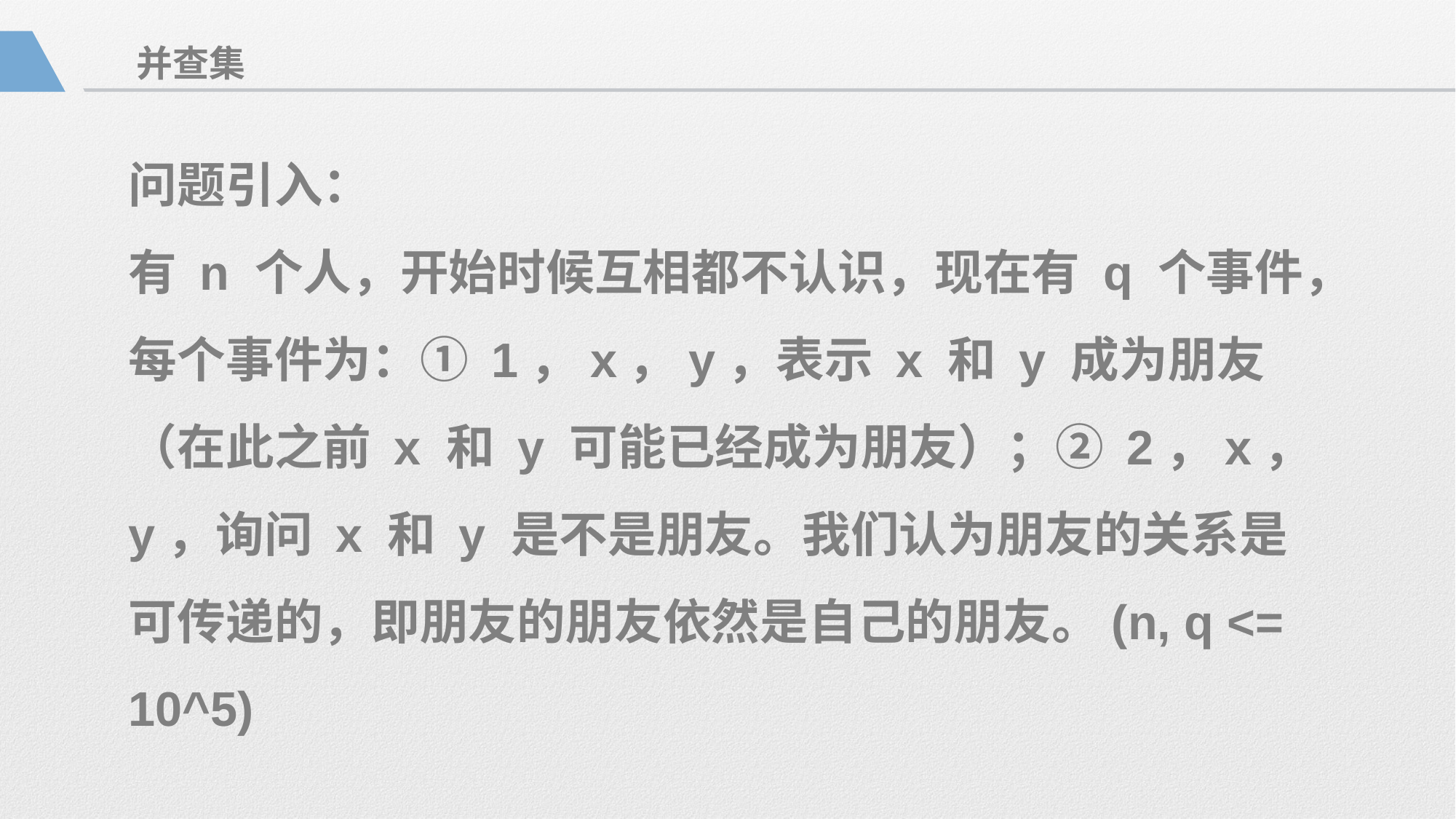

并查集
问题引入：
有 n 个人，开始时候互相都不认识，现在有 q 个事件，每个事件为：① 1，x，y，表示 x 和 y 成为朋友（在此之前 x 和 y 可能已经成为朋友）；② 2，x，y，询问 x 和 y 是不是朋友。我们认为朋友的关系是可传递的，即朋友的朋友依然是自己的朋友。(n, q <= 10^5)